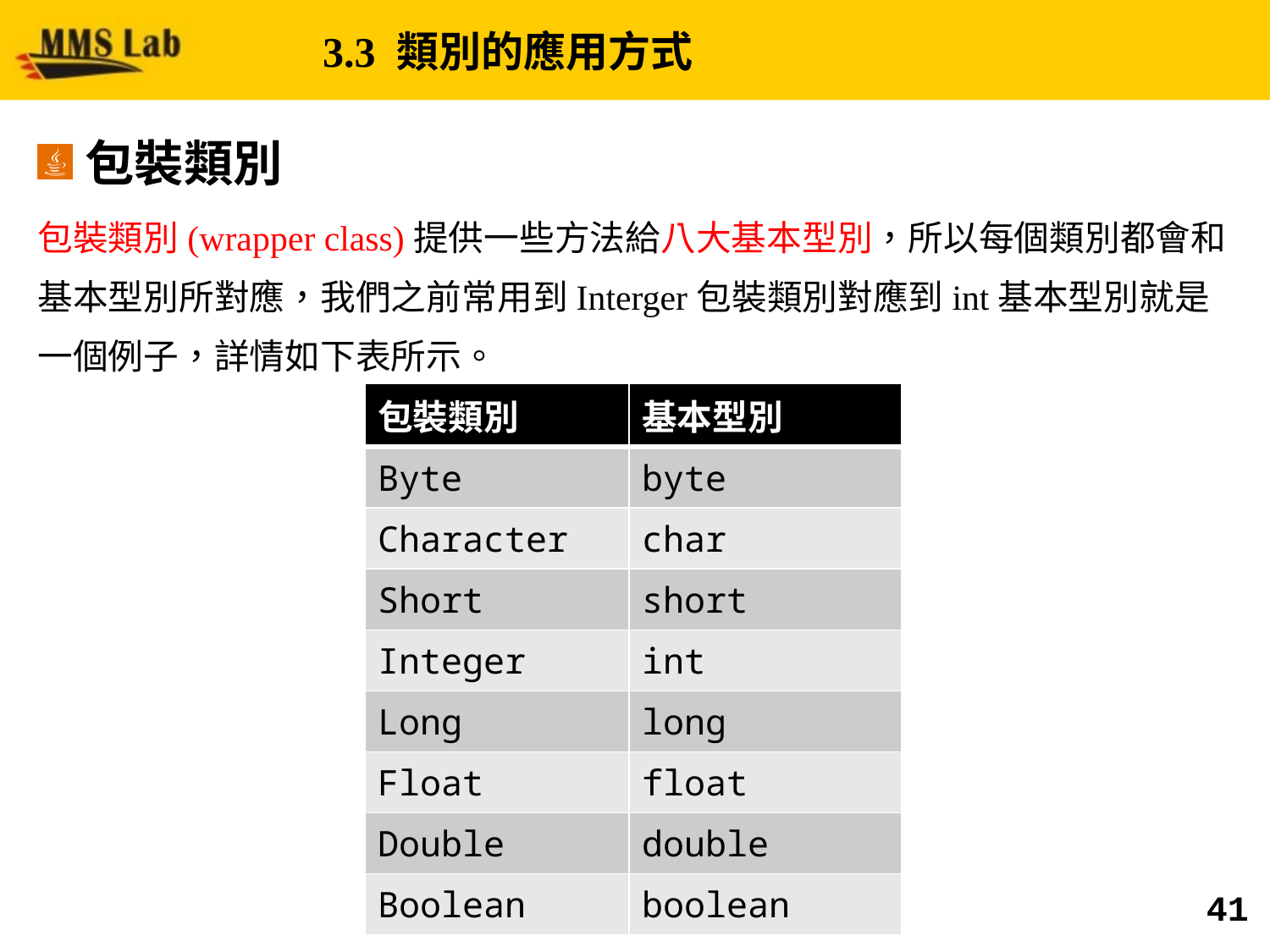

# 3.3 類別的應用方式
包裝類別
包裝類別(wrapper class)提供一些方法給八大基本型別，所以每個類別都會和基本型別所對應，我們之前常用到Interger包裝類別對應到int基本型別就是一個例子，詳情如下表所示。

| 包裝類別 | 基本型別 |
| --- | --- |
| Byte | byte |
| Character | char |
| Short | short |
| Integer | int |
| Long | long |
| Float | float |
| Double | double |
| Boolean | boolean |
41
NTUT MMS LAB